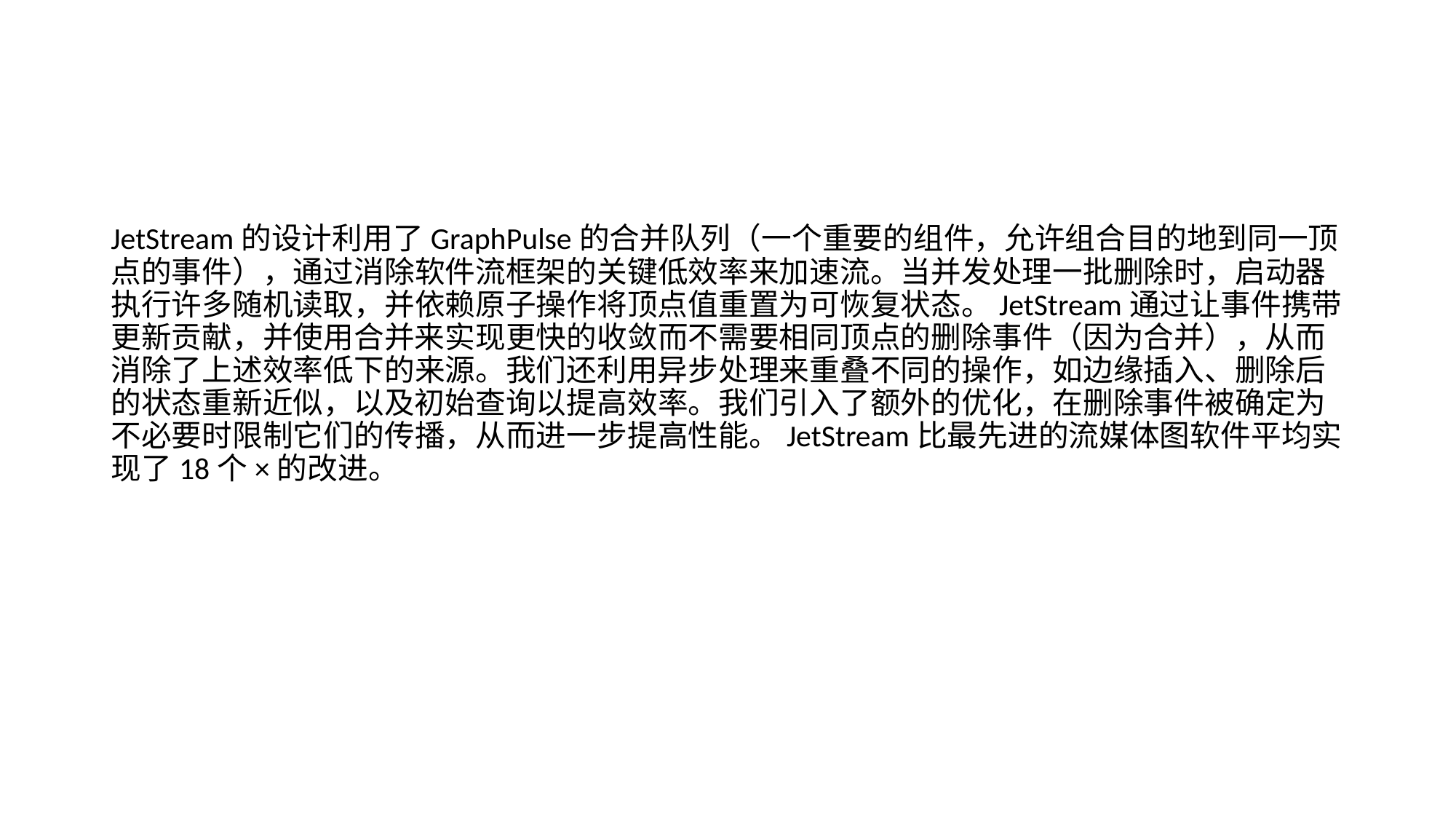

#
JetStream的设计利用了GraphPulse的合并队列（一个重要的组件，允许组合目的地到同一顶点的事件），通过消除软件流框架的关键低效率来加速流。当并发处理一批删除时，启动器执行许多随机读取，并依赖原子操作将顶点值重置为可恢复状态。JetStream通过让事件携带更新贡献，并使用合并来实现更快的收敛而不需要相同顶点的删除事件（因为合并），从而消除了上述效率低下的来源。我们还利用异步处理来重叠不同的操作，如边缘插入、删除后的状态重新近似，以及初始查询以提高效率。我们引入了额外的优化，在删除事件被确定为不必要时限制它们的传播，从而进一步提高性能。JetStream比最先进的流媒体图软件平均实现了18个×的改进。